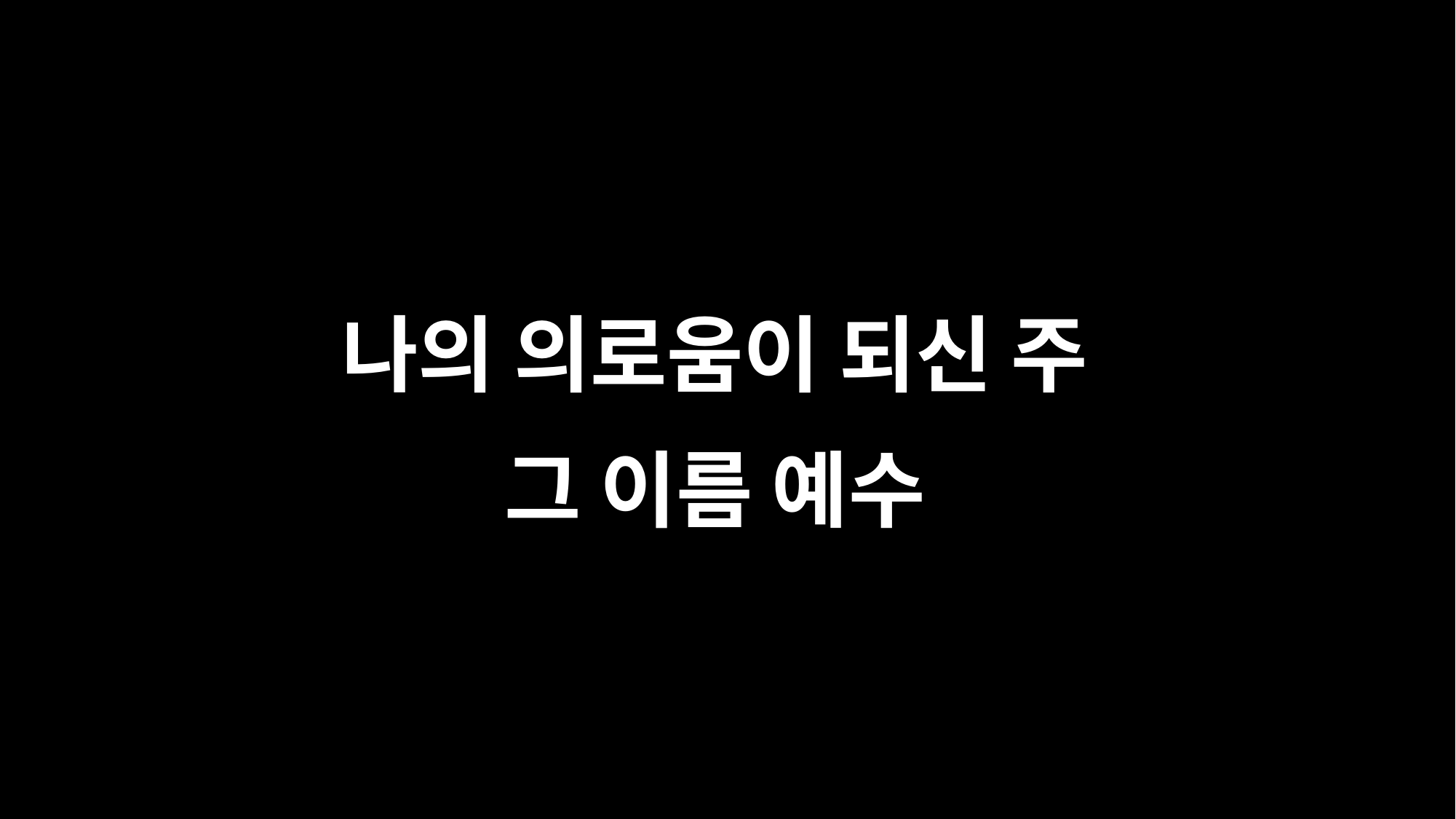

나의 의로움이 되신 주
그 이름 예수